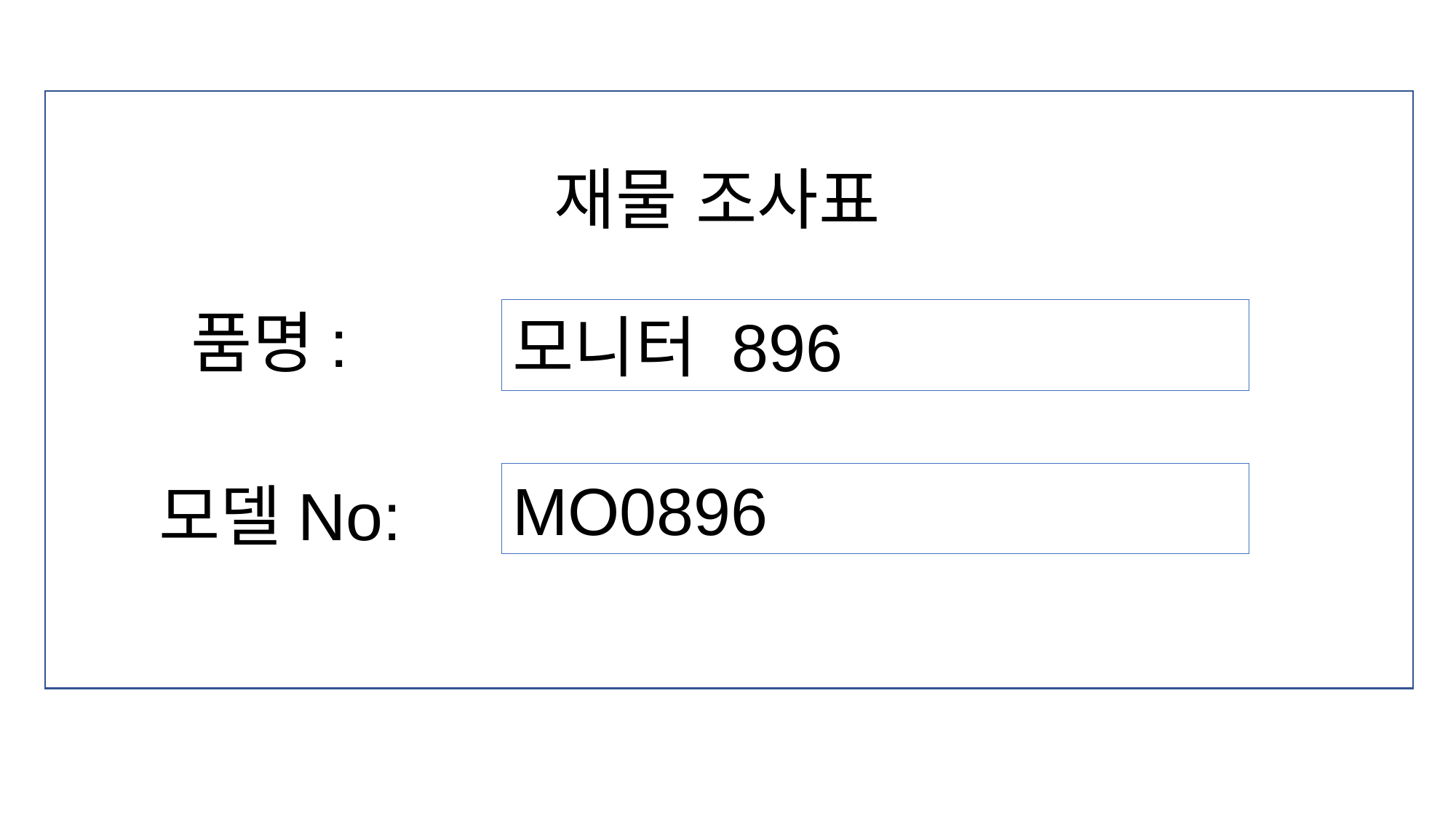

재물 조사표
품명:
모니터 896
MO0896
모델No: